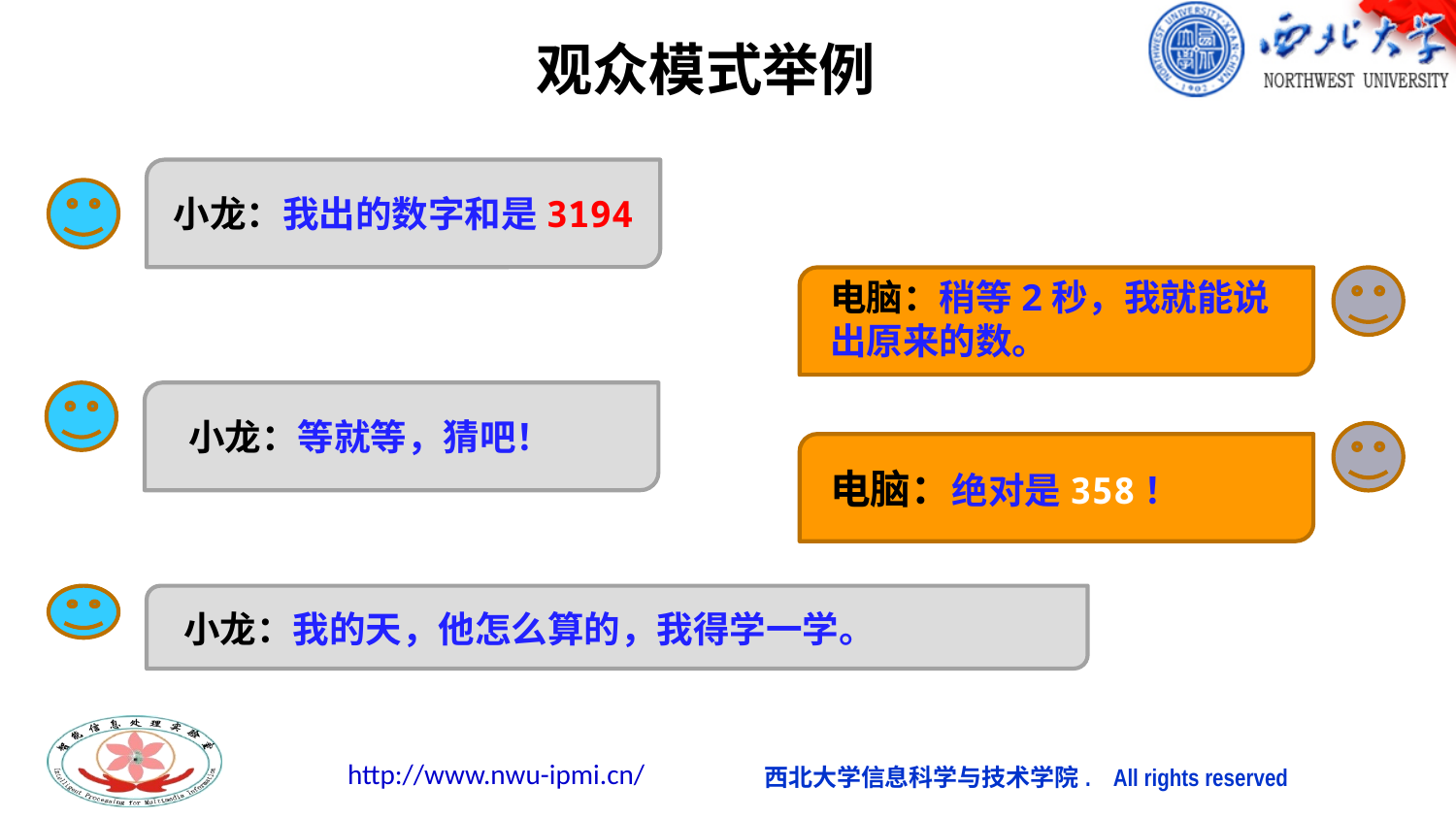

观众模式举例
小龙：我出的数字和是3194

电脑：稍等2秒，我就能说出原来的数。

小龙：等就等，猜吧！

电脑：绝对是358！

   小龙：我的天，他怎么算的，我得学一学。